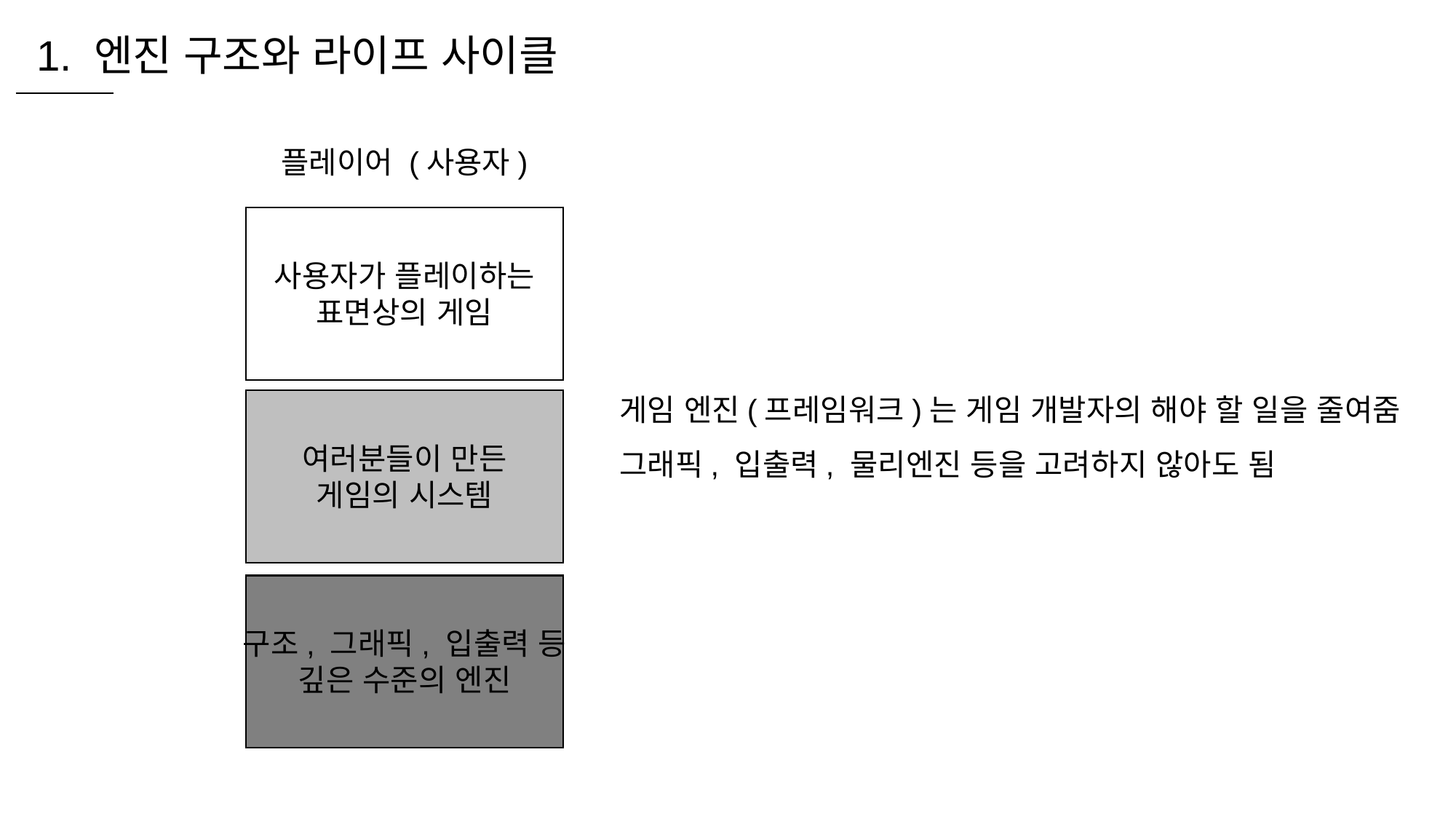

1. 엔진 구조와 라이프 사이클
플레이어 (사용자)

사용자가 플레이하는
표면상의 게임
게임 엔진(프레임워크)는 게임 개발자의 해야 할 일을 줄여줌
그래픽, 입출력, 물리엔진 등을 고려하지 않아도 됨

여러분들이 만든
게임의 시스템

구조, 그래픽, 입출력 등
깊은 수준의 엔진